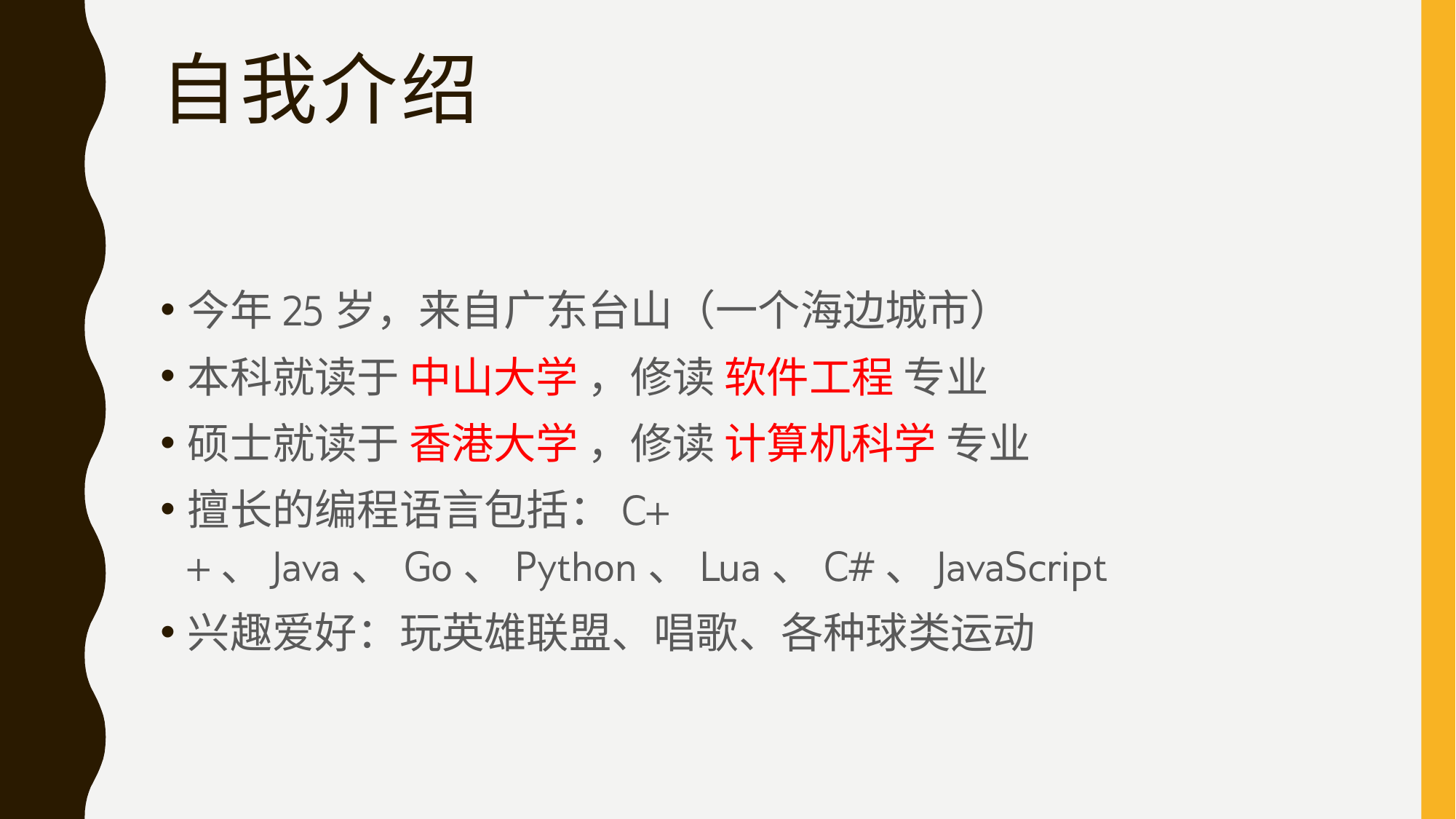

# 自我介绍
今年25岁，来自广东台山（一个海边城市）
本科就读于 中山大学 ，修读 软件工程 专业
硕士就读于 香港大学 ，修读 计算机科学 专业
擅长的编程语言包括：C++、Java、Go、Python、Lua、C#、JavaScript
兴趣爱好：玩英雄联盟、唱歌、各种球类运动